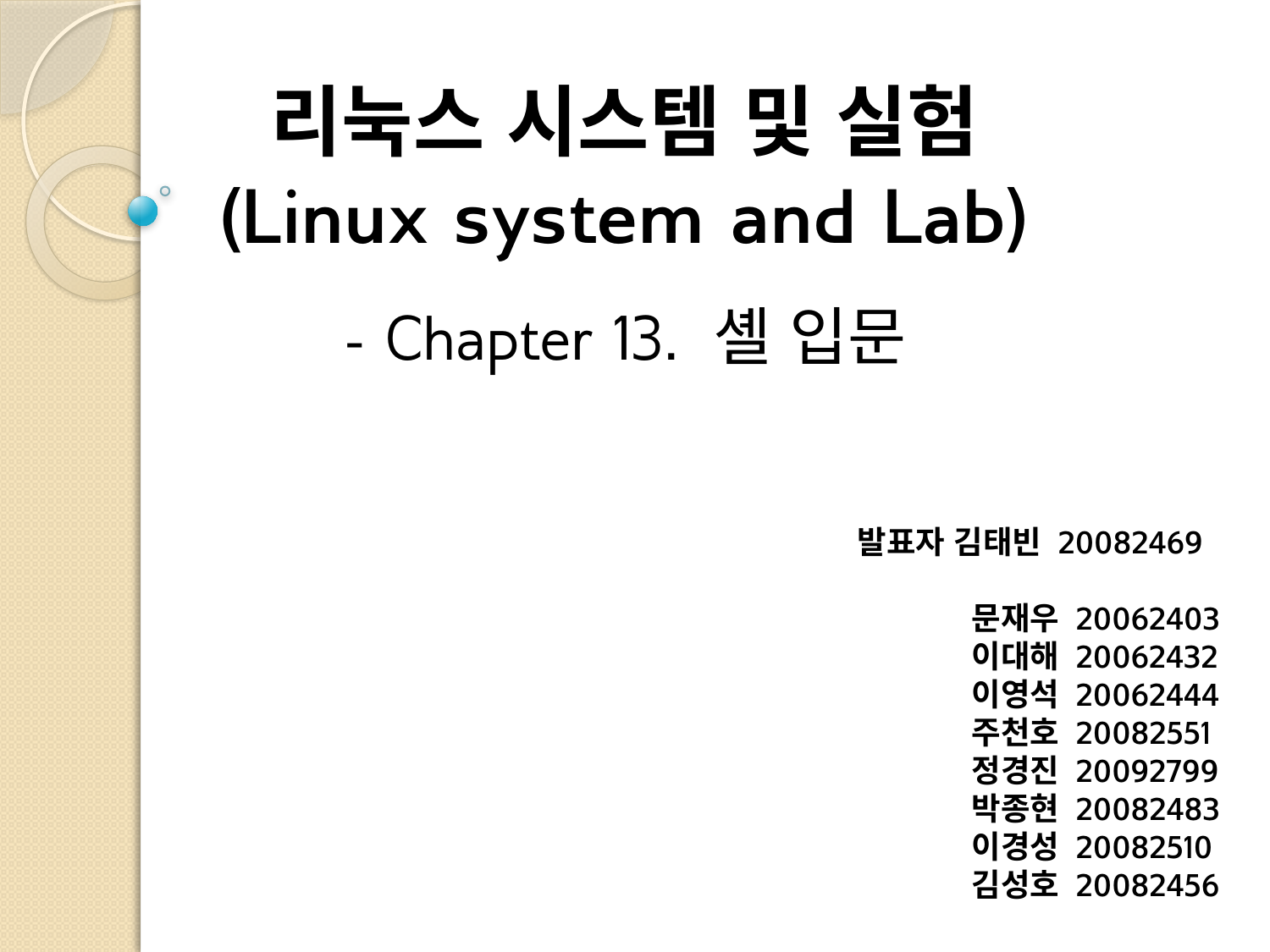

리눅스 시스템 및 실험
(Linux system and Lab)

- Chapter 13. 셸 입문
발표자 김태빈 20082469

            문재우 20062403
            이대해 20062432
            이영석 20062444
            주천호 20082551
            정경진 20092799
            박종현 20082483
            이경성 20082510
            김성호 20082456